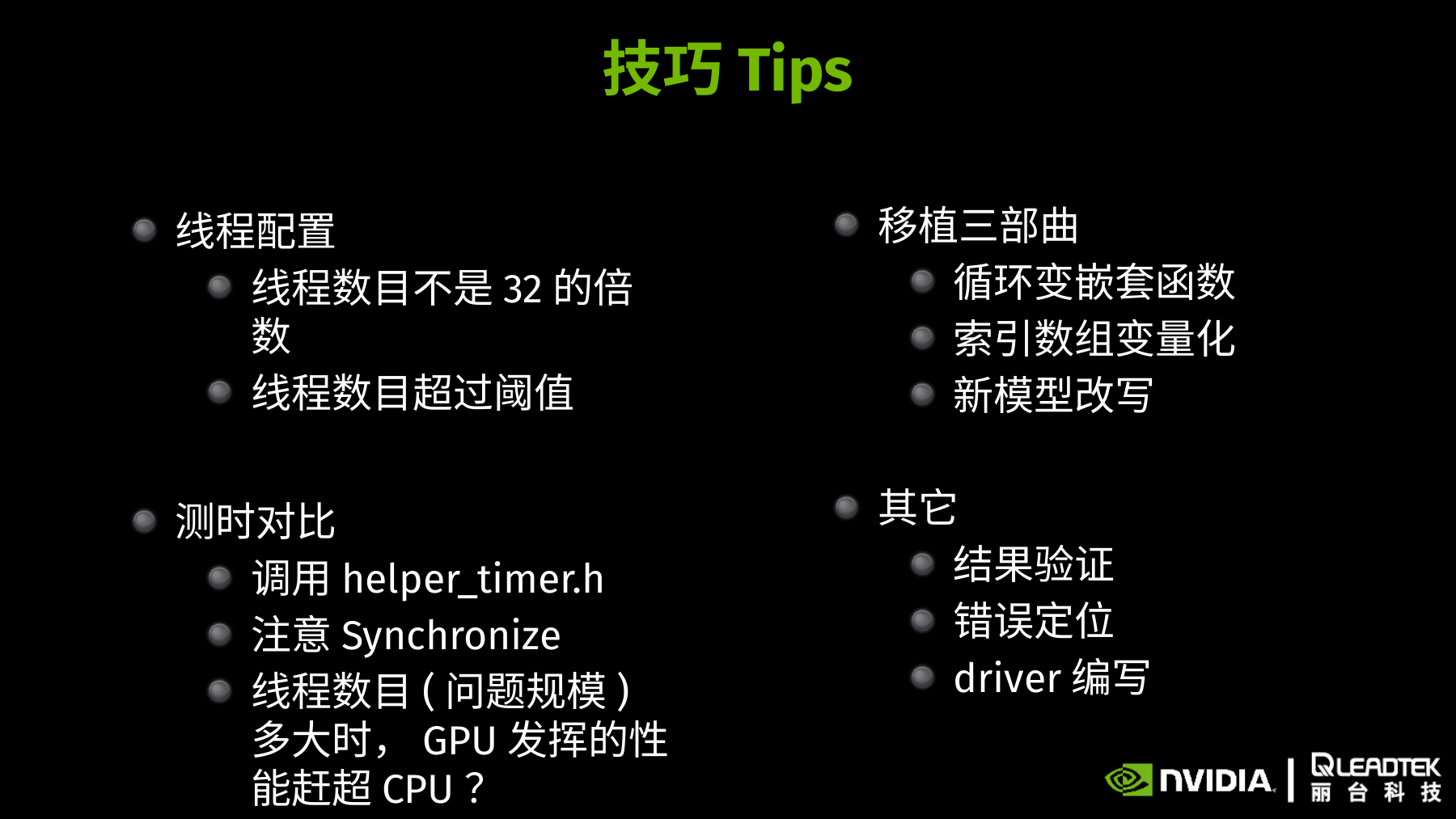

# 技巧Tips
移植三部曲
循环变嵌套函数
索引数组变量化
新模型改写

其它
结果验证
错误定位
driver编写

线程配置
线程数目不是32的倍数
线程数目超过阈值

测时对比
调用helper_timer.h
注意Synchronize
线程数目(问题规模)多大时，GPU发挥的性能赶超CPU？